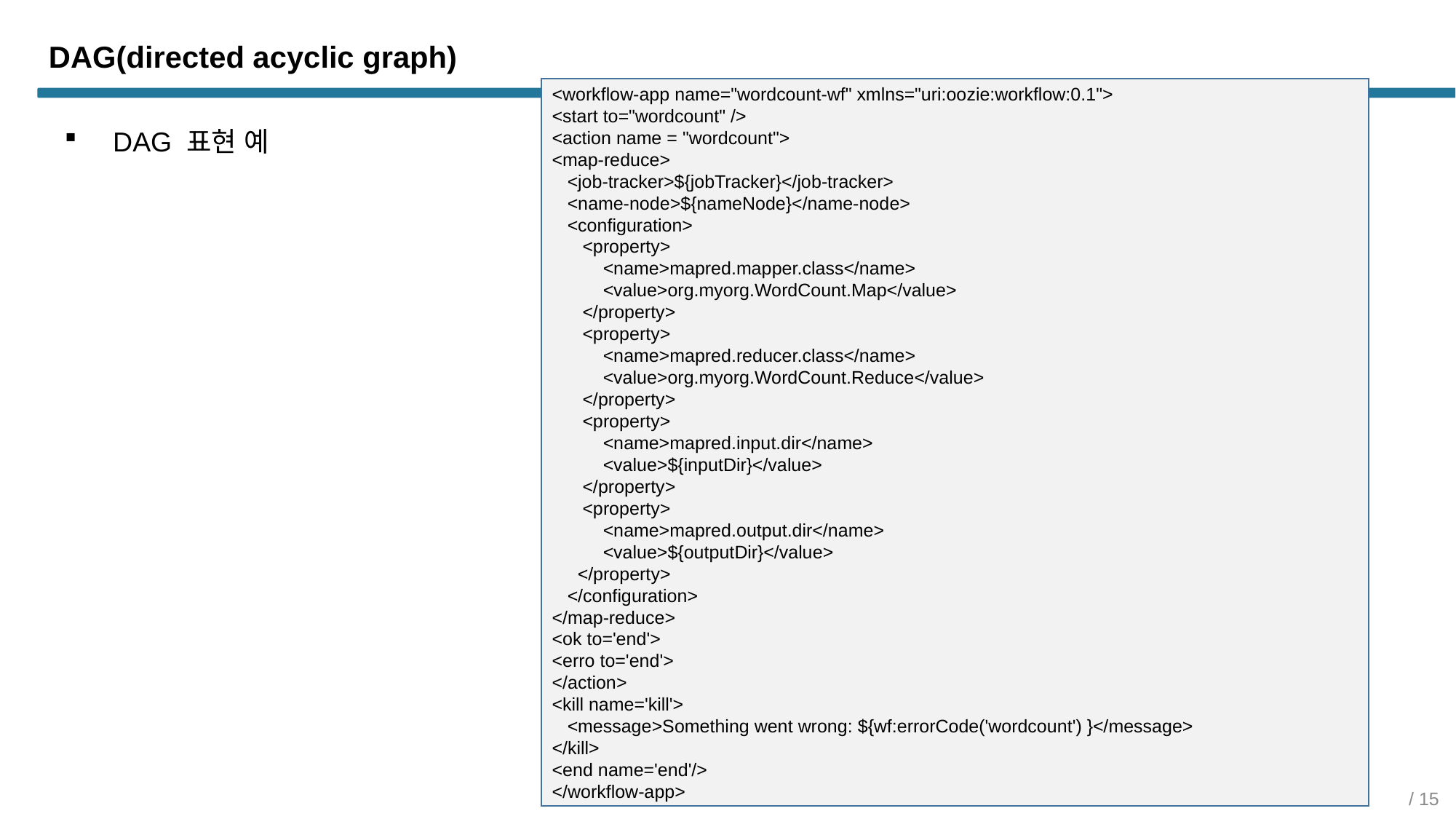

DAG(directed acyclic graph)
<workflow-app name="wordcount-wf" xmlns="uri:oozie:workflow:0.1">
<start to="wordcount" />
<action name = "wordcount">
<map-reduce>
   <job-tracker>${jobTracker}</job-tracker>
   <name-node>${nameNode}</name-node>
   <configuration>
      <property>
          <name>mapred.mapper.class</name>
          <value>org.myorg.WordCount.Map</value>
      </property>
      <property>
          <name>mapred.reducer.class</name>
          <value>org.myorg.WordCount.Reduce</value>
      </property>
      <property>
          <name>mapred.input.dir</name>
          <value>${inputDir}</value>
      </property>
      <property>
          <name>mapred.output.dir</name>
          <value>${outputDir}</value>
     </property>
   </configuration>
</map-reduce>
<ok to='end'>
<erro to='end'>
</action>
<kill name='kill'>
   <message>Something went wrong: ${wf:errorCode('wordcount') }</message>
</kill>
<end name='end'/>
</workflow-app>
 DAG 표현 예

/ 15